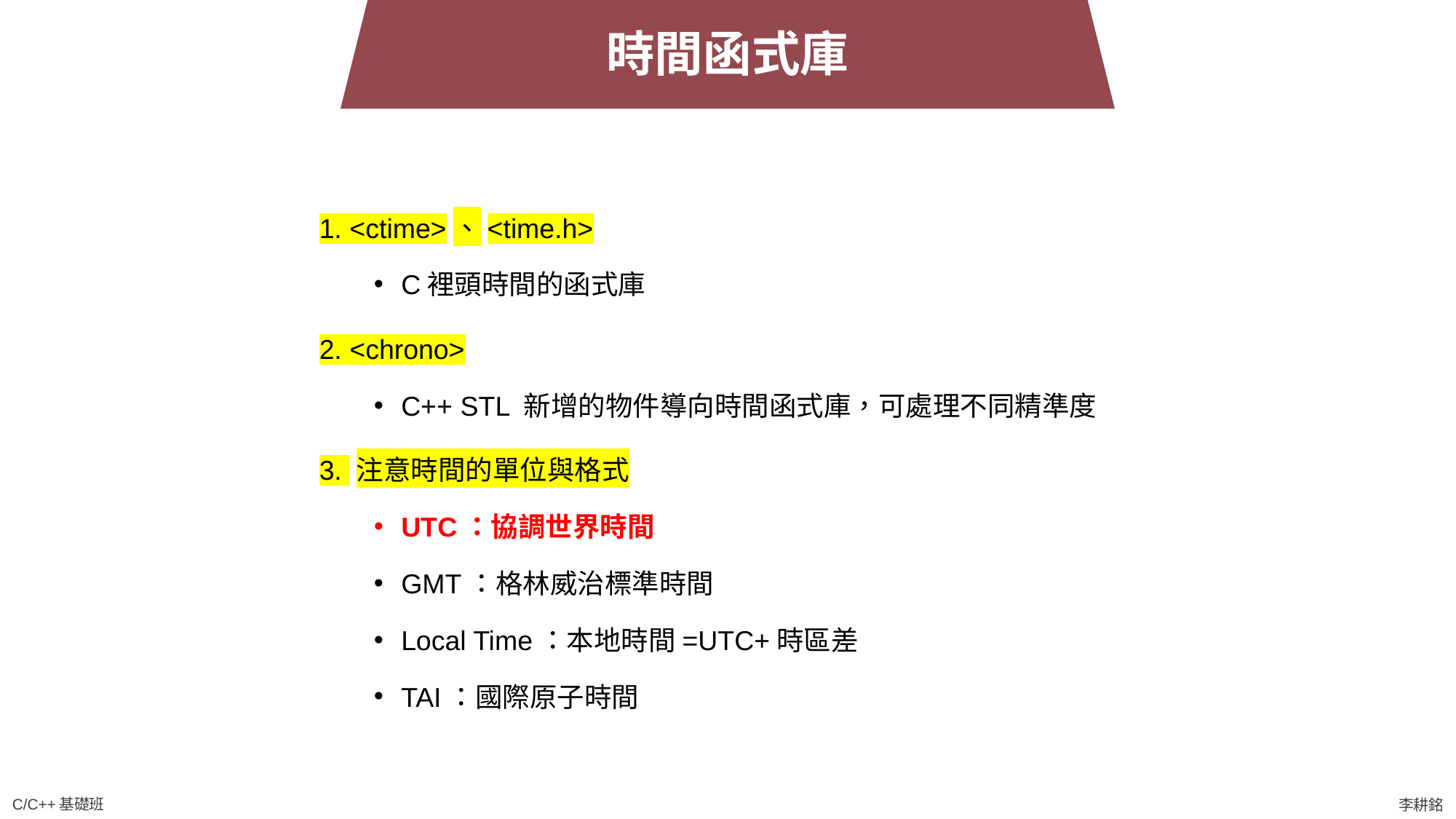

時間函式庫
1. <ctime>、<time.h>
C裡頭時間的函式庫
2. <chrono>
C++ STL 新增的物件導向時間函式庫，可處理不同精準度
3. 注意時間的單位與格式
UTC：協調世界時間
GMT：格林威治標準時間
Local Time：本地時間=UTC+時區差
TAI：國際原子時間
C/C++基礎班
李耕銘